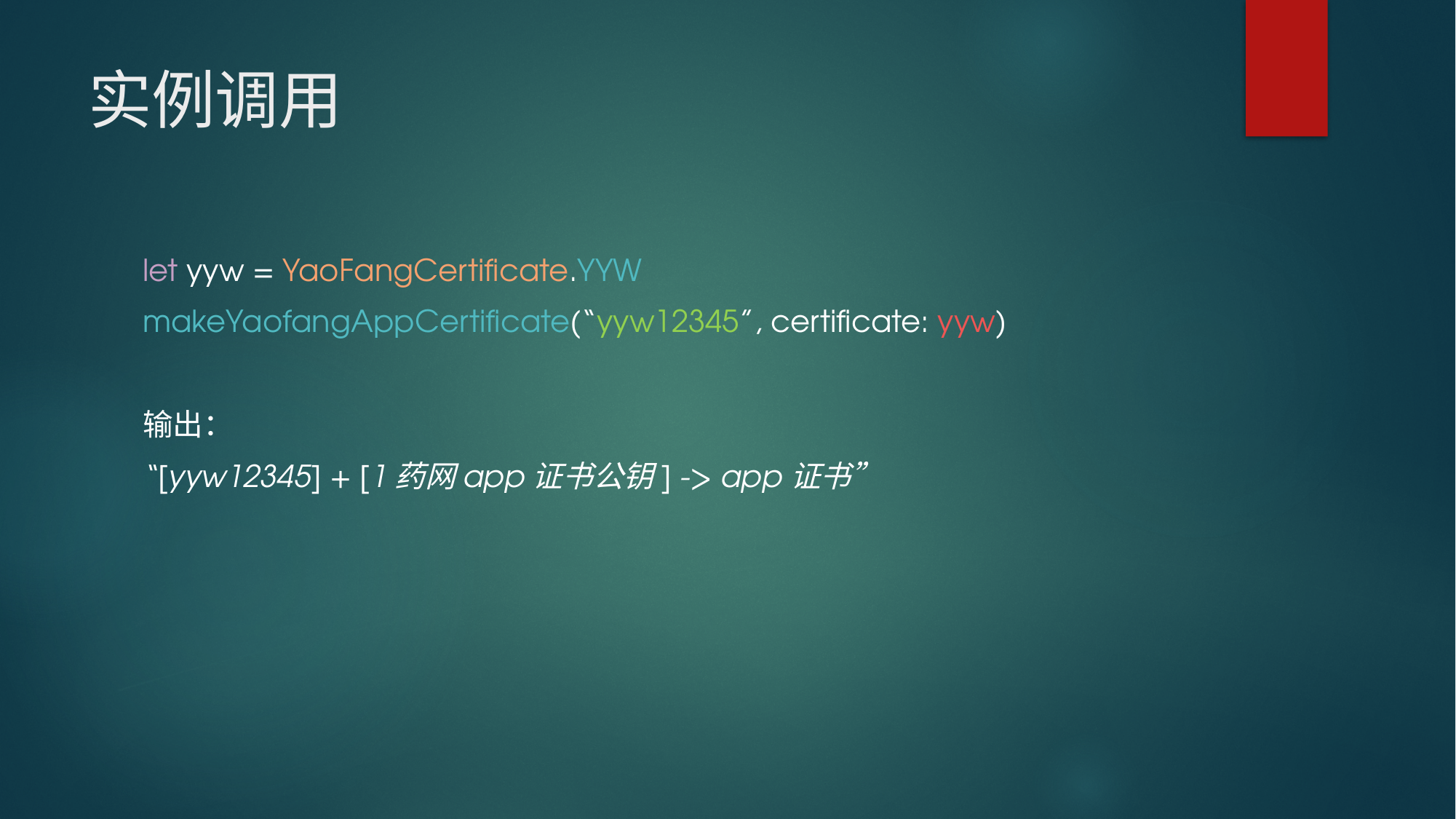

# 实例调用
let yyw = YaoFangCertificate.YYW
makeYaofangAppCertificate(“yyw12345”, certificate: yyw)

输出：
“[yyw12345] + [1药网app证书公钥] -> app证书”